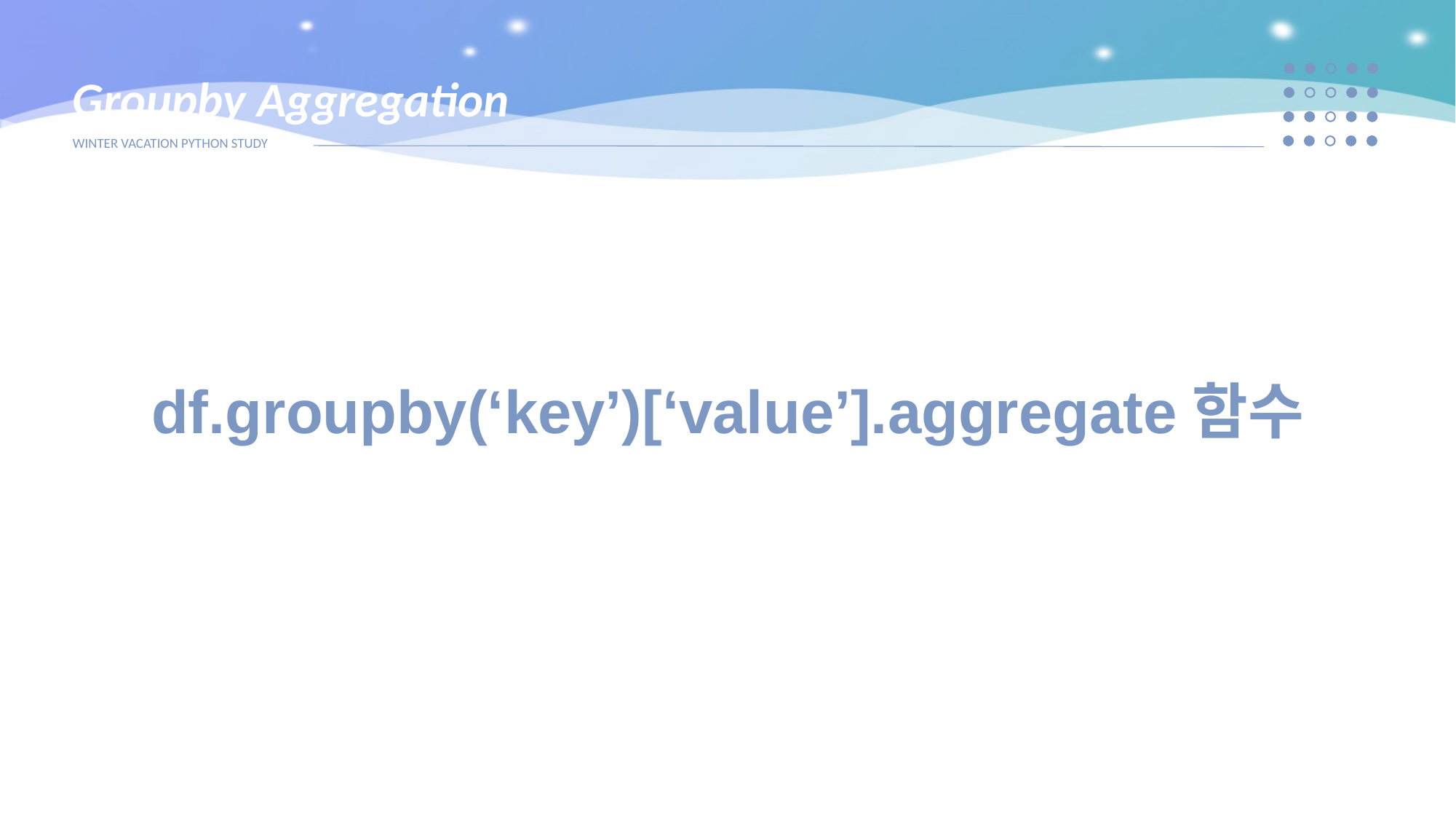

Groupby Aggregation
WINTER VACATION PYTHON STUDY

df.groupby(‘key’)[‘value’].aggregate함수